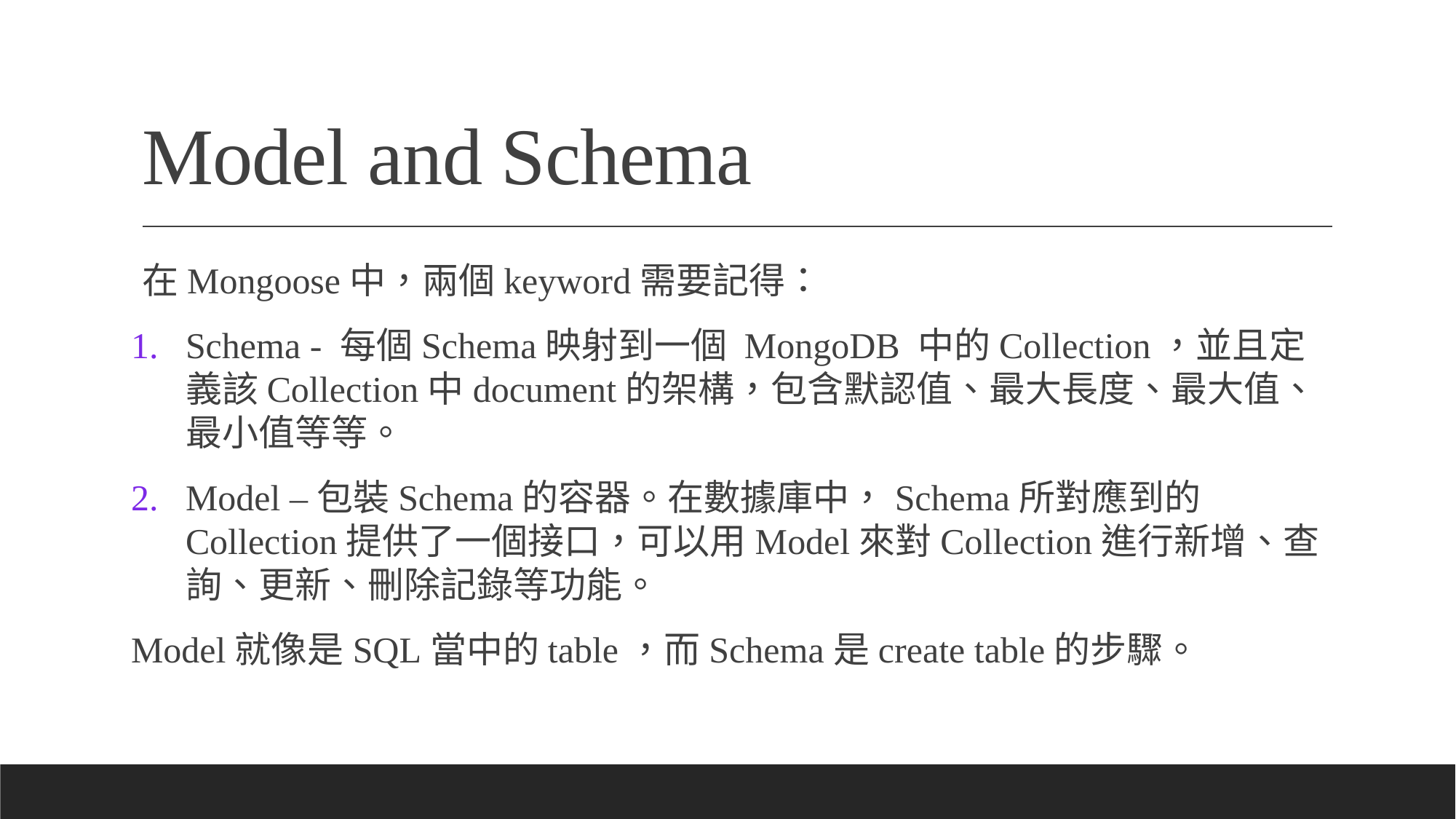

# Model and Schema
在Mongoose中，兩個keyword需要記得：
Schema - 每個Schema映射到一個 MongoDB 中的Collection，並且定義該Collection中document的架構，包含默認值、最大長度、最大值、最小值等等。
Model –包裝Schema的容器。在數據庫中，Schema所對應到的Collection提供了一個接口，可以用Model來對Collection進行新增、查詢、更新、刪除記錄等功能。
Model就像是SQL當中的table，而Schema是create table的步驟。